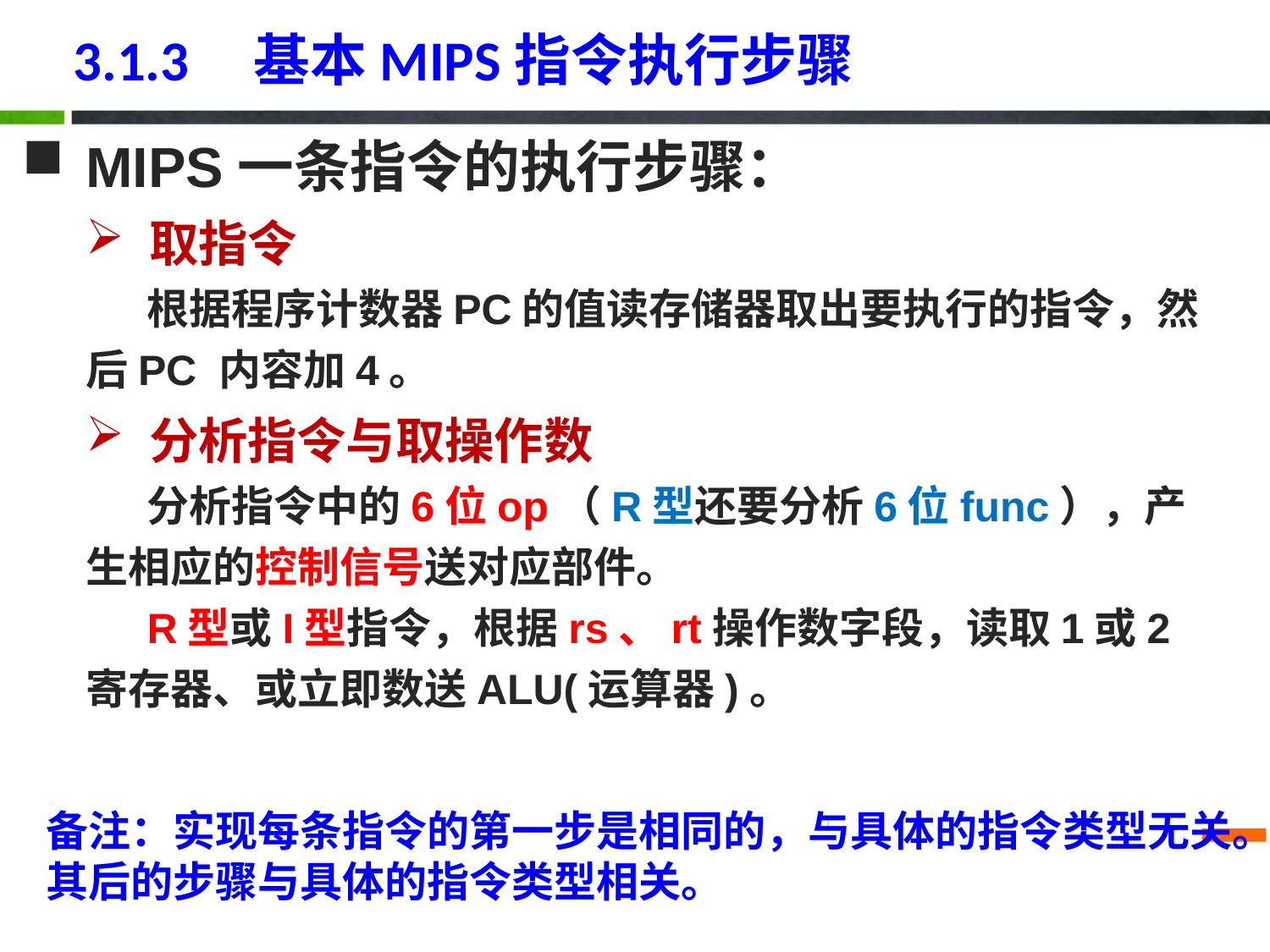

# 3.1.3    基本MIPS指令执行步骤
MIPS一条指令的执行步骤：
取指令
根据程序计数器PC的值读存储器取出要执行的指令，然后PC 内容加4。
分析指令与取操作数
分析指令中的6位op（R型还要分析6位func），产生相应的控制信号送对应部件。
R型或I型指令，根据rs、rt操作数字段，读取1或2寄存器、或立即数送ALU(运算器)。
备注：实现每条指令的第一步是相同的，与具体的指令类型无关。其后的步骤与具体的指令类型相关。